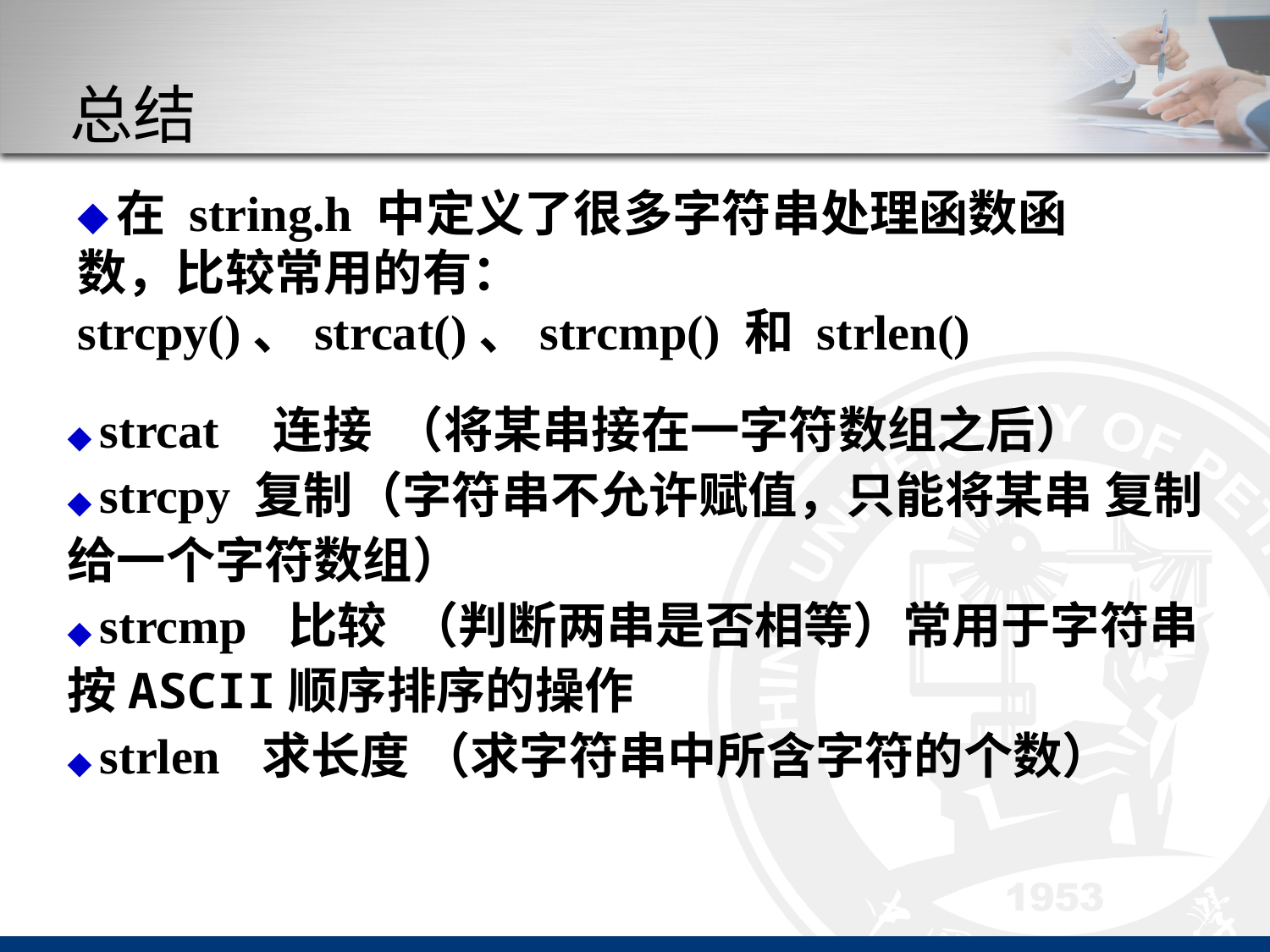

# 总结
◆在 string.h 中定义了很多字符串处理函数函数，比较常用的有：
strcpy()、strcat()、strcmp() 和 strlen()
◆ strcat  连接  （将某串接在一字符数组之后）
◆ strcpy 复制（字符串不允许赋值，只能将某串 复制给一个字符数组）
◆ strcmp 比较  （判断两串是否相等）常用于字符串按ASCII顺序排序的操作
◆ strlen 求长度 （求字符串中所含字符的个数）